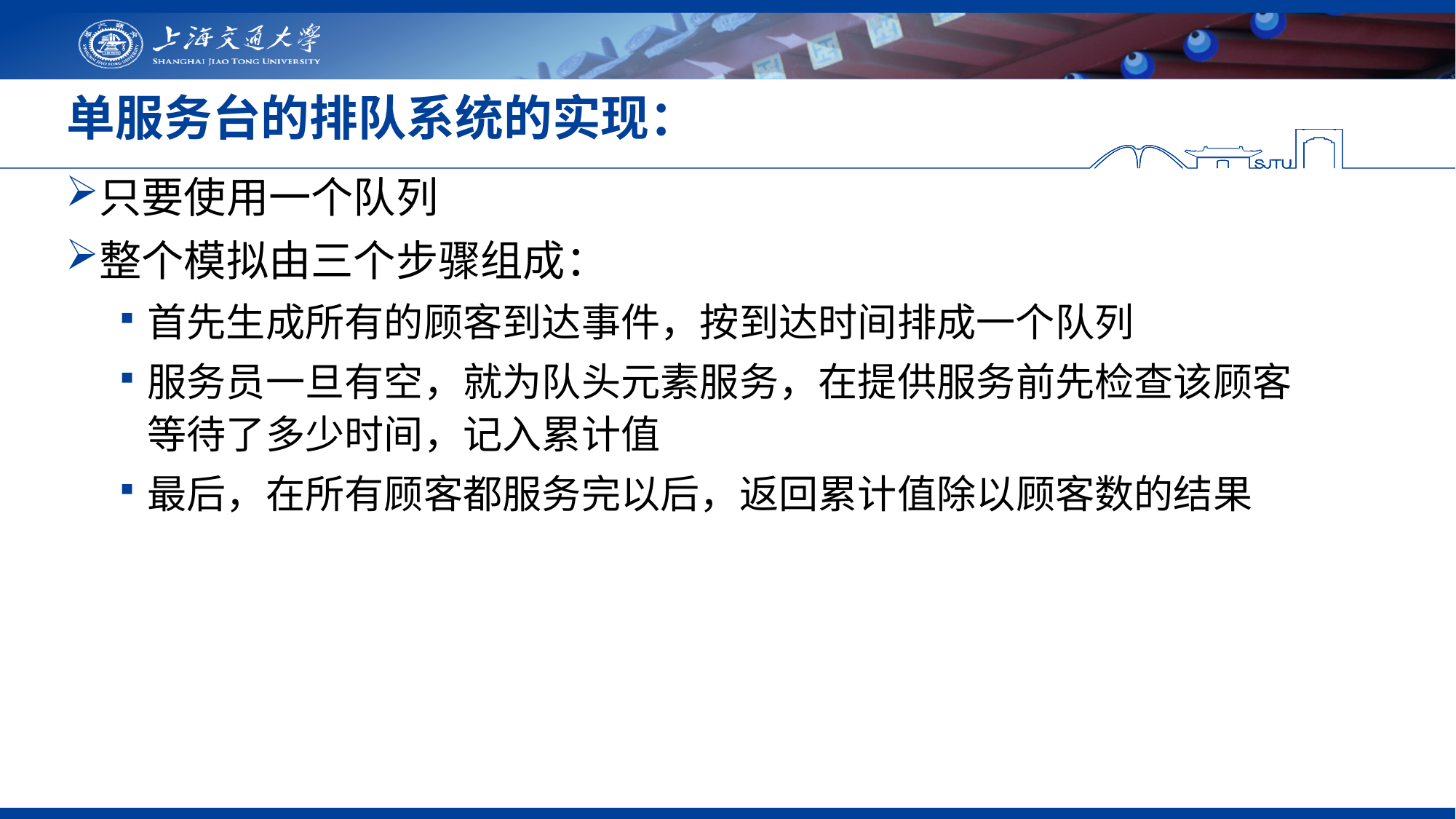

# 单服务台的排队系统的实现：
只要使用一个队列
整个模拟由三个步骤组成：
首先生成所有的顾客到达事件，按到达时间排成一个队列
服务员一旦有空，就为队头元素服务，在提供服务前先检查该顾客等待了多少时间，记入累计值
最后，在所有顾客都服务完以后，返回累计值除以顾客数的结果